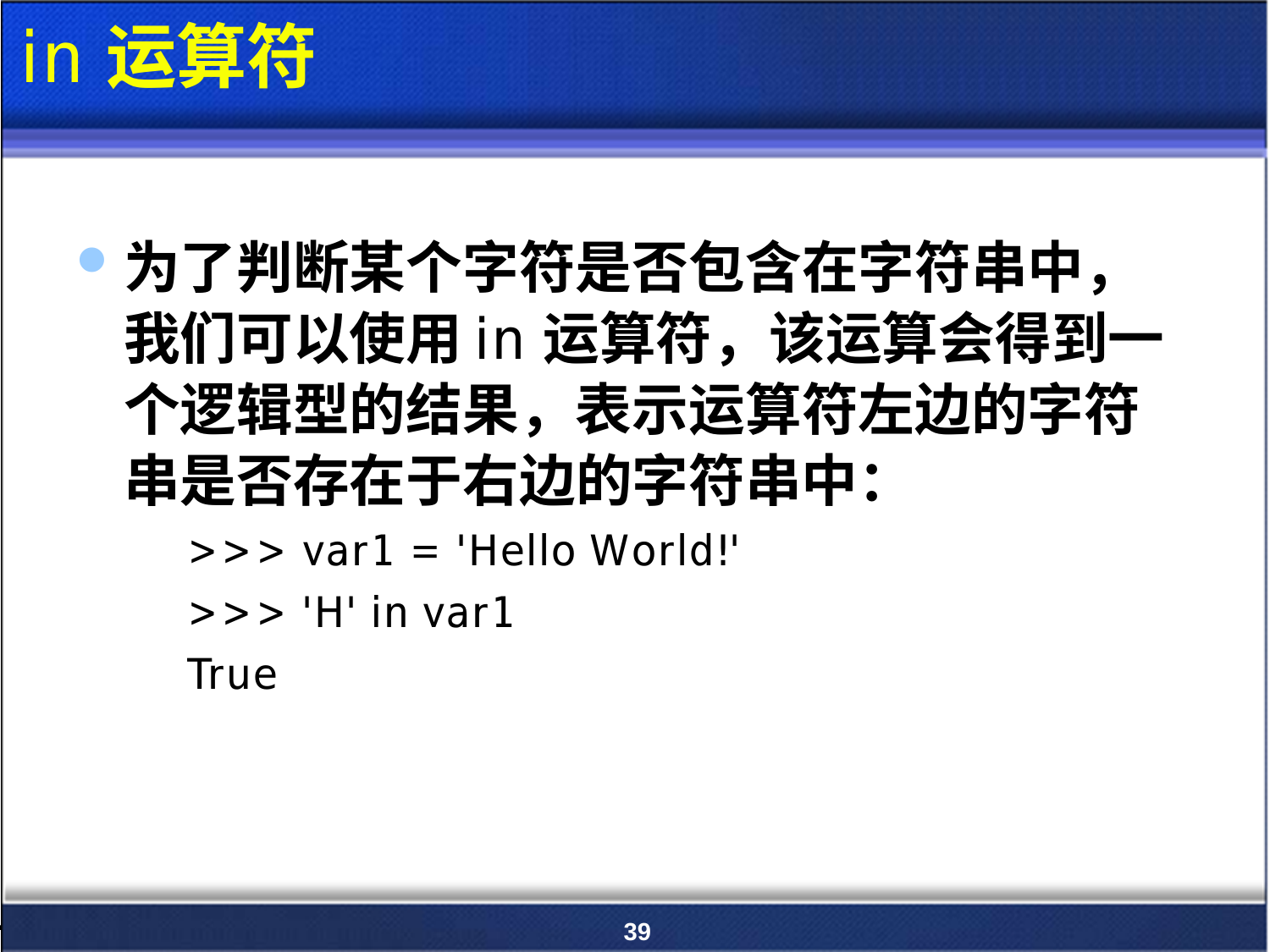

# in运算符
为了判断某个字符是否包含在字符串中，我们可以使用in运算符，该运算会得到一个逻辑型的结果，表示运算符左边的字符串是否存在于右边的字符串中：
>>> var1 = 'Hello World!'
>>> 'H' in var1
True

39